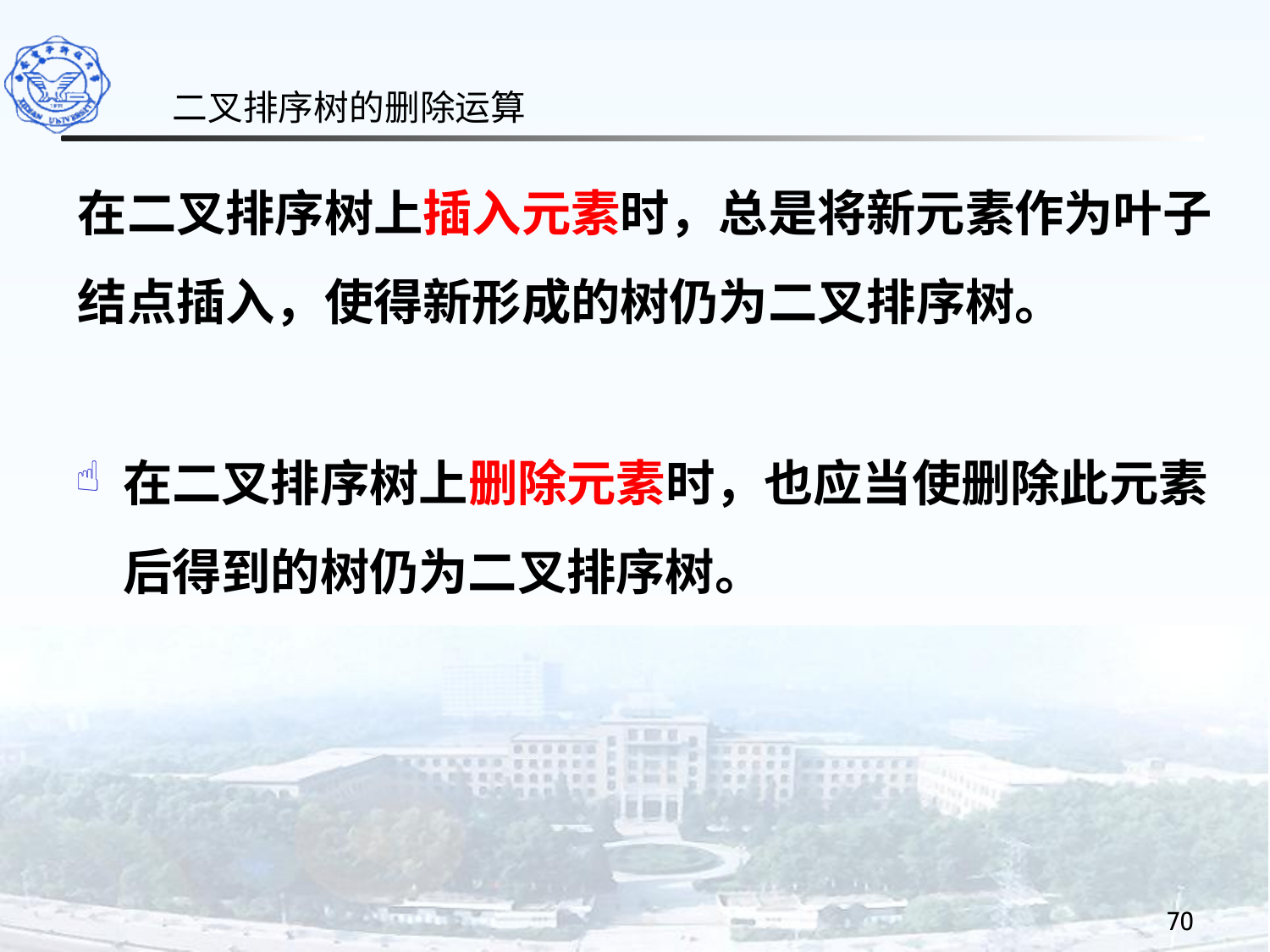

二叉排序树的删除运算
在二叉排序树上插入元素时，总是将新元素作为叶子结点插入，使得新形成的树仍为二叉排序树。
在二叉排序树上删除元素时，也应当使删除此元素后得到的树仍为二叉排序树。
70